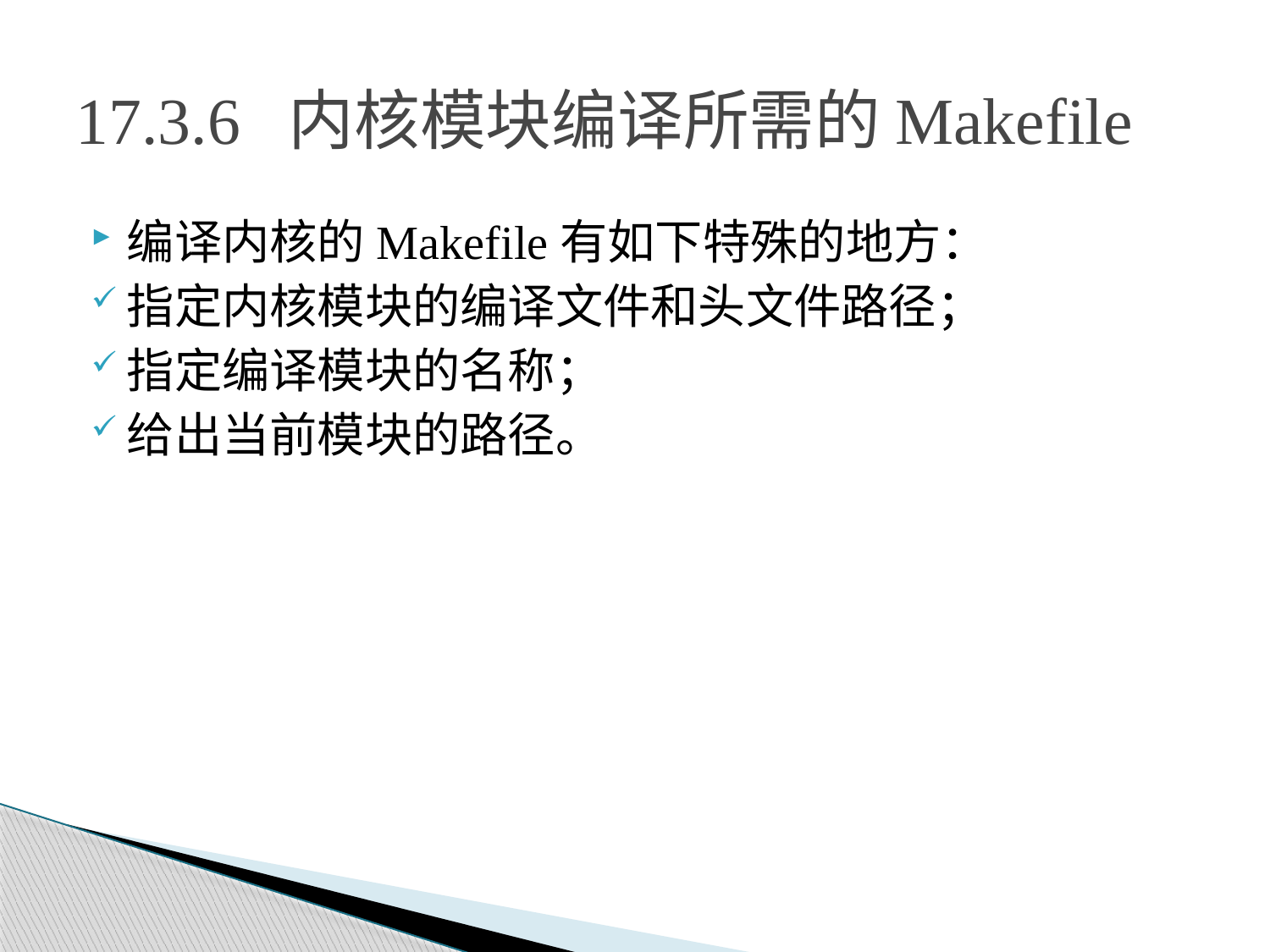

# 17.3.6  内核模块编译所需的Makefile
编译内核的Makefile有如下特殊的地方：
指定内核模块的编译文件和头文件路径；
指定编译模块的名称；
给出当前模块的路径。